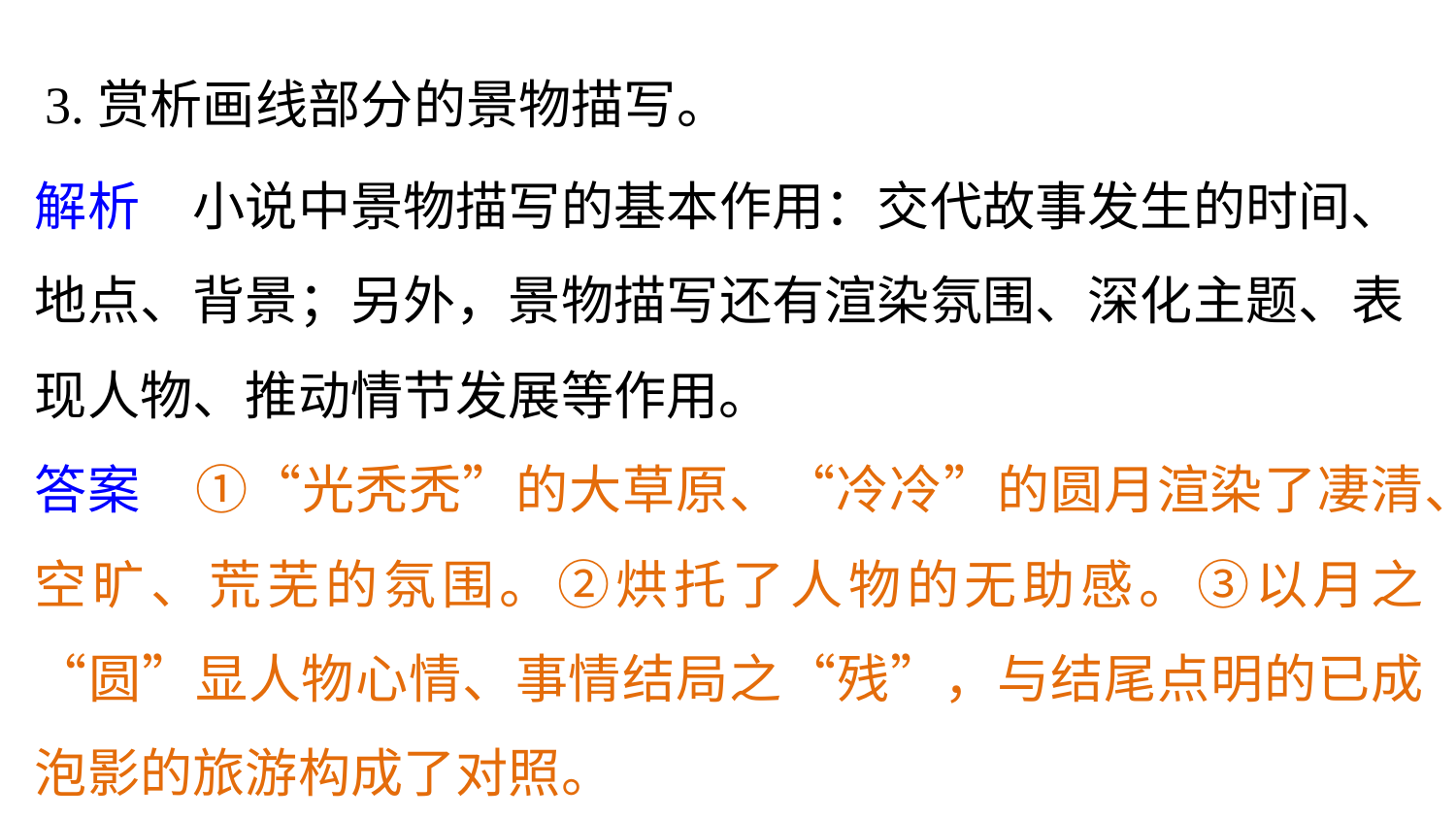

3.赏析画线部分的景物描写。
解析　小说中景物描写的基本作用：交代故事发生的时间、地点、背景；另外，景物描写还有渲染氛围、深化主题、表现人物、推动情节发展等作用。
答案　①“光秃秃”的大草原、“冷冷”的圆月渲染了凄清、空旷、荒芜的氛围。②烘托了人物的无助感。③以月之“圆”显人物心情、事情结局之“残”，与结尾点明的已成泡影的旅游构成了对照。